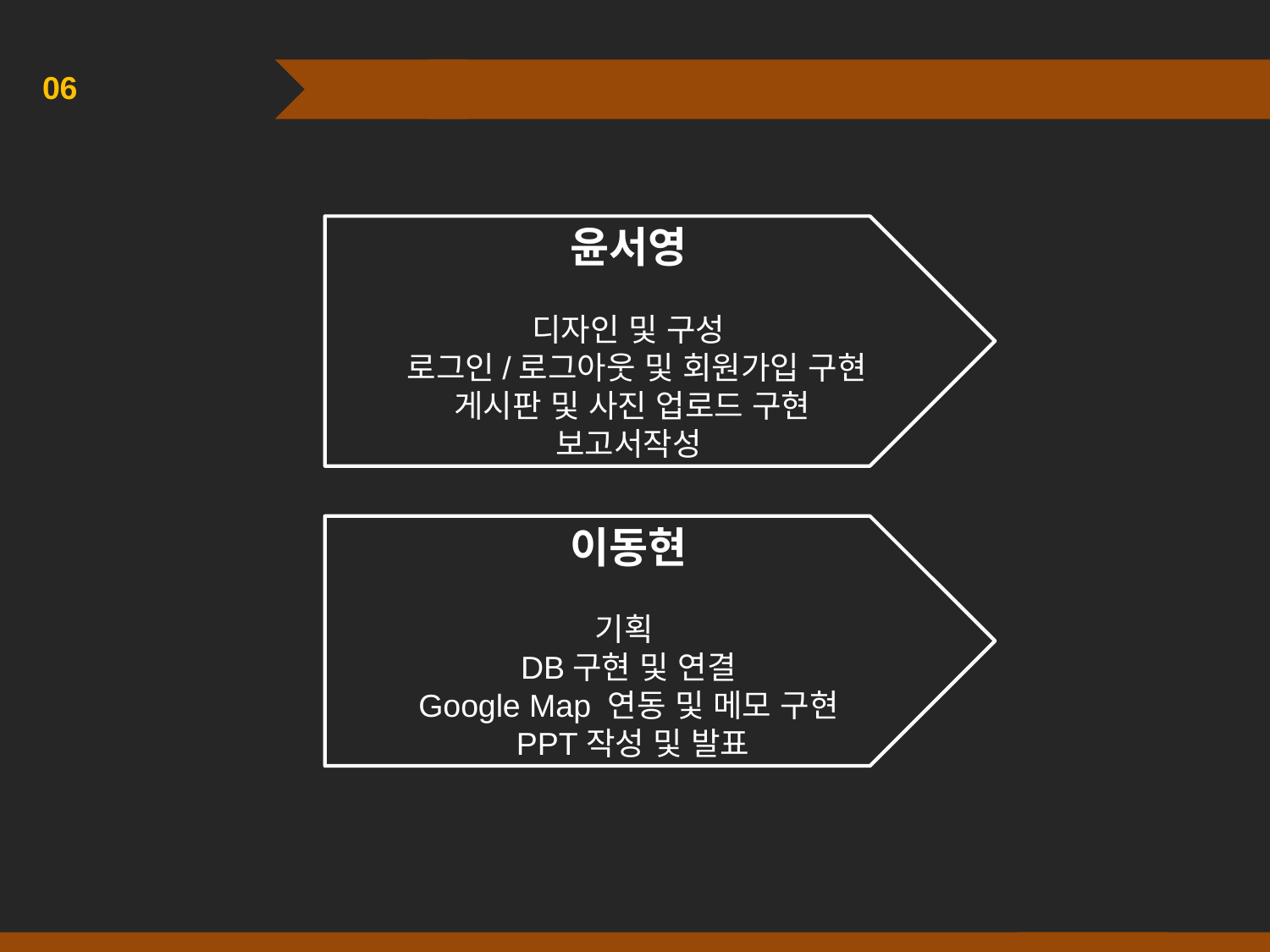

06 작업 분담
윤서영

디자인 및 구성
 로그인/로그아웃 및 회원가입 구현
 게시판 및 사진 업로드 구현
보고서작성
이동현

기획
DB구현 및 연결
Google Map 연동 및 메모 구현
 PPT작성 및 발표